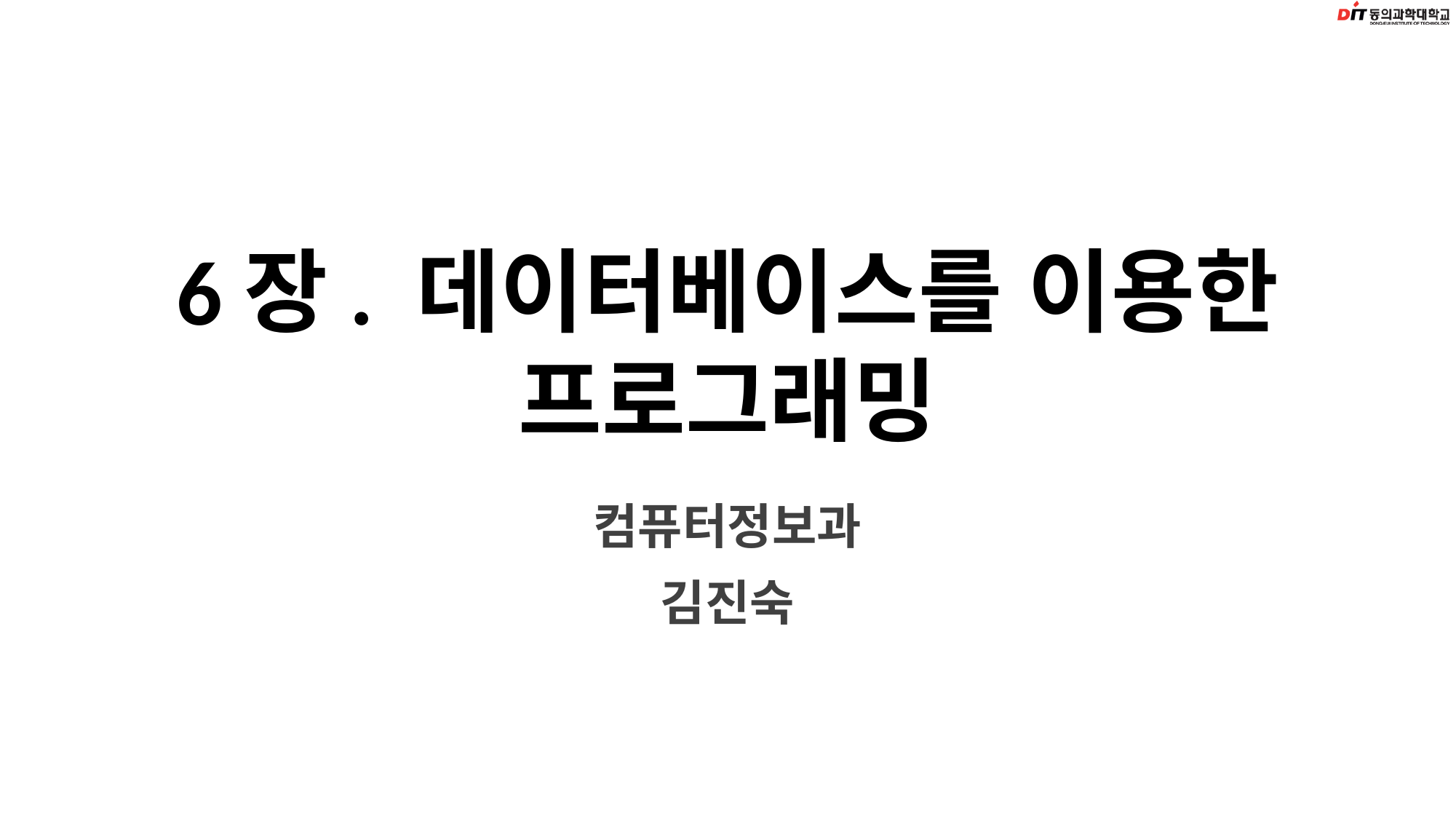

# 6장. 데이터베이스를 이용한 프로그래밍
컴퓨터정보과
김진숙